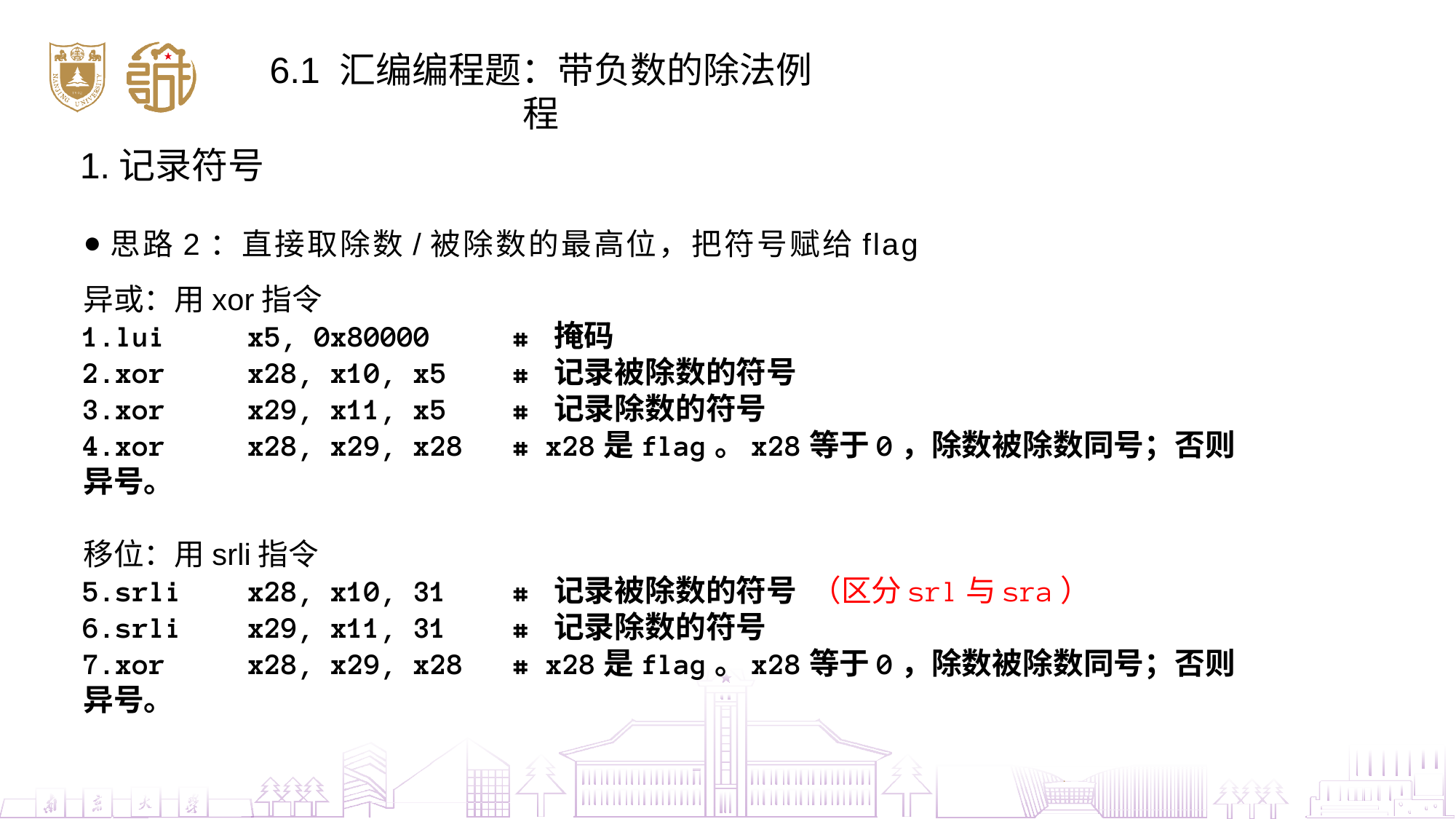

6.1 汇编编程题：带负数的除法例程
1.记录符号
思路2：直接取除数/被除数的最高位，把符号赋给flag

异或：用xor指令
lui     x5, 0x80000     # 掩码
xor     x28, x10, x5    # 记录被除数的符号
xor     x29, x11, x5    # 记录除数的符号
xor     x28, x29, x28   # x28是flag。x28等于0，除数被除数同号；否则异号。

移位：用srli指令
srli    x28, x10, 31    # 记录被除数的符号  （区分srl与sra）
srli    x29, x11, 31    # 记录除数的符号
xor     x28, x29, x28   # x28是flag。x28等于0，除数被除数同号；否则异号。